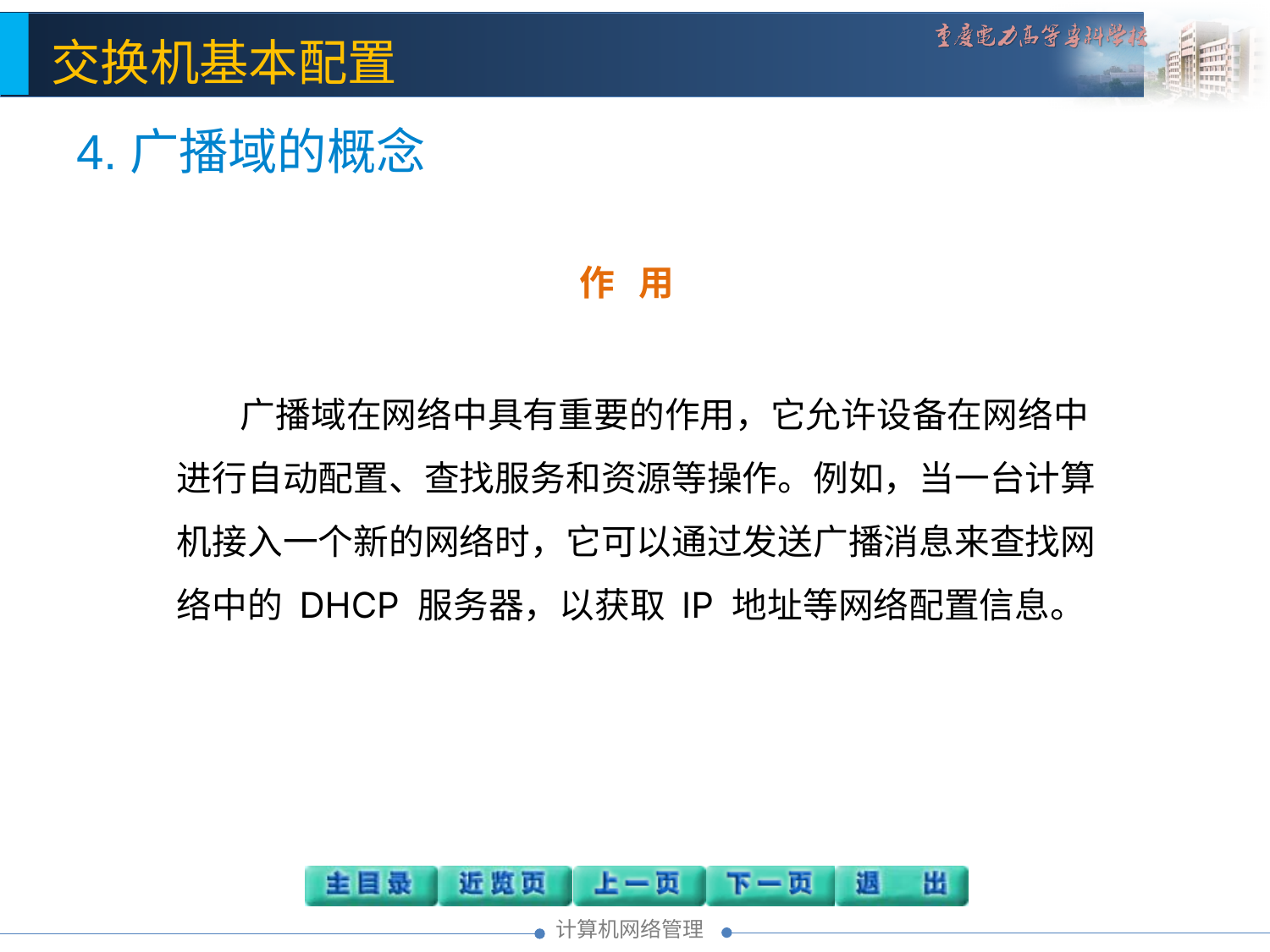

4.广播域的概念
作   用
广播域在网络中具有重要的作用，它允许设备在网络中进行自动配置、查找服务和资源等操作。例如，当一台计算机接入一个新的网络时，它可以通过发送广播消息来查找网络中的 DHCP 服务器，以获取 IP 地址等网络配置信息。